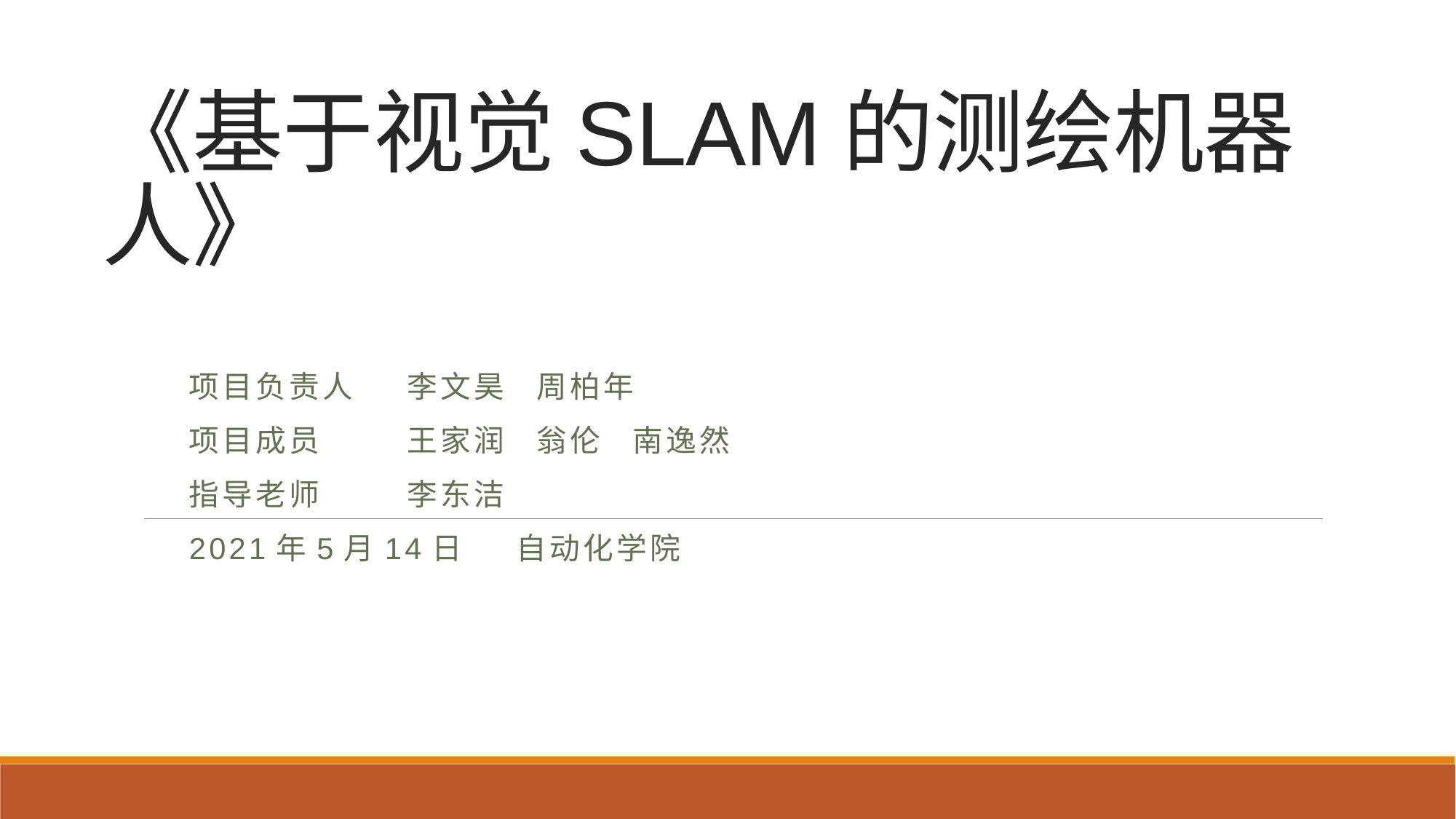

# 《基于视觉SLAM的测绘机器人》
项目负责人	李文昊   周柏年
项目成员	王家润   翁伦   南逸然
指导老师	李东洁
2021年5月14日	自动化学院